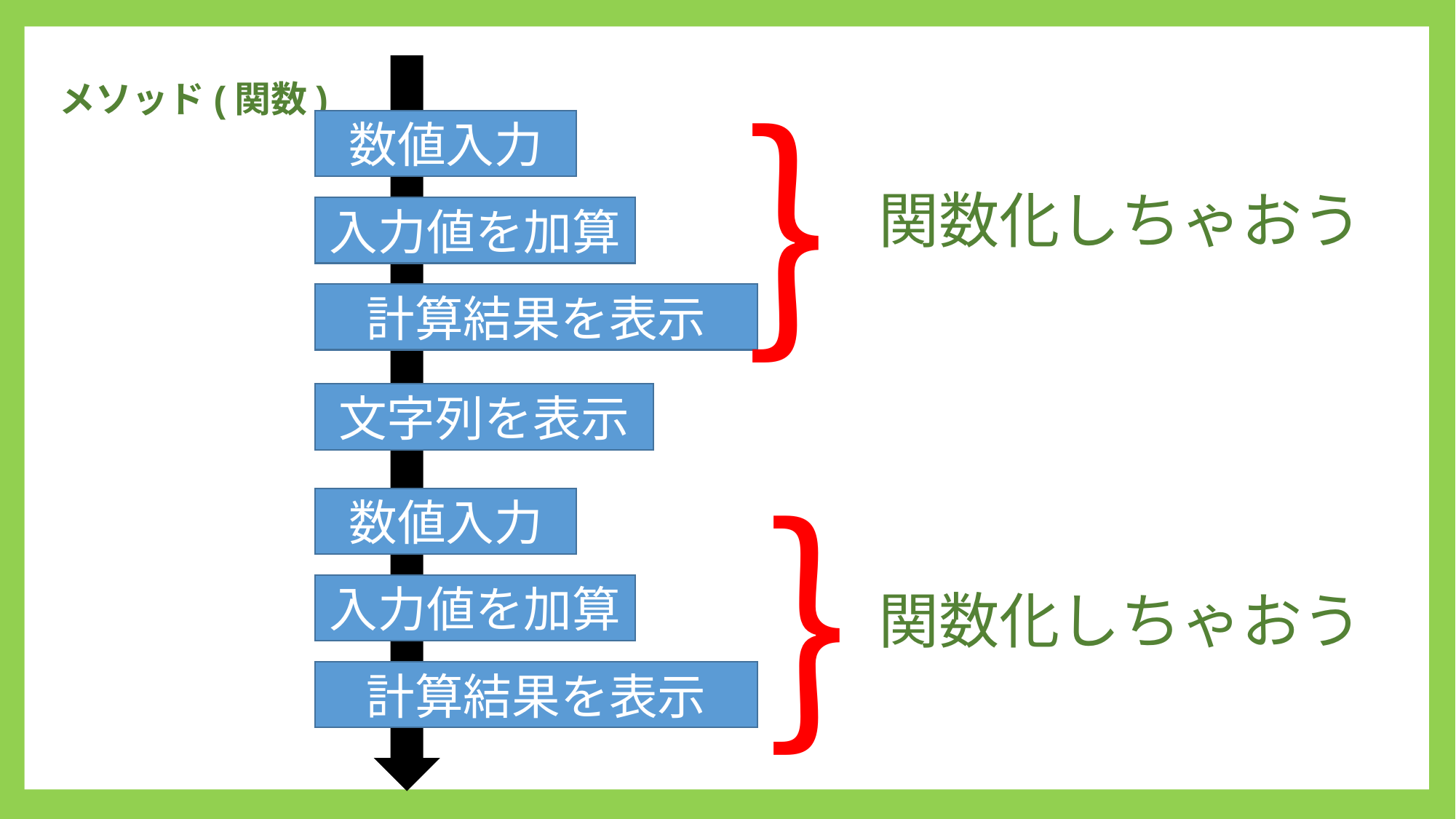

メソッド(関数)
｝
数値入力
関数化しちゃおう
入力値を加算
計算結果を表示
文字列を表示
｝
数値入力
入力値を加算
関数化しちゃおう
計算結果を表示